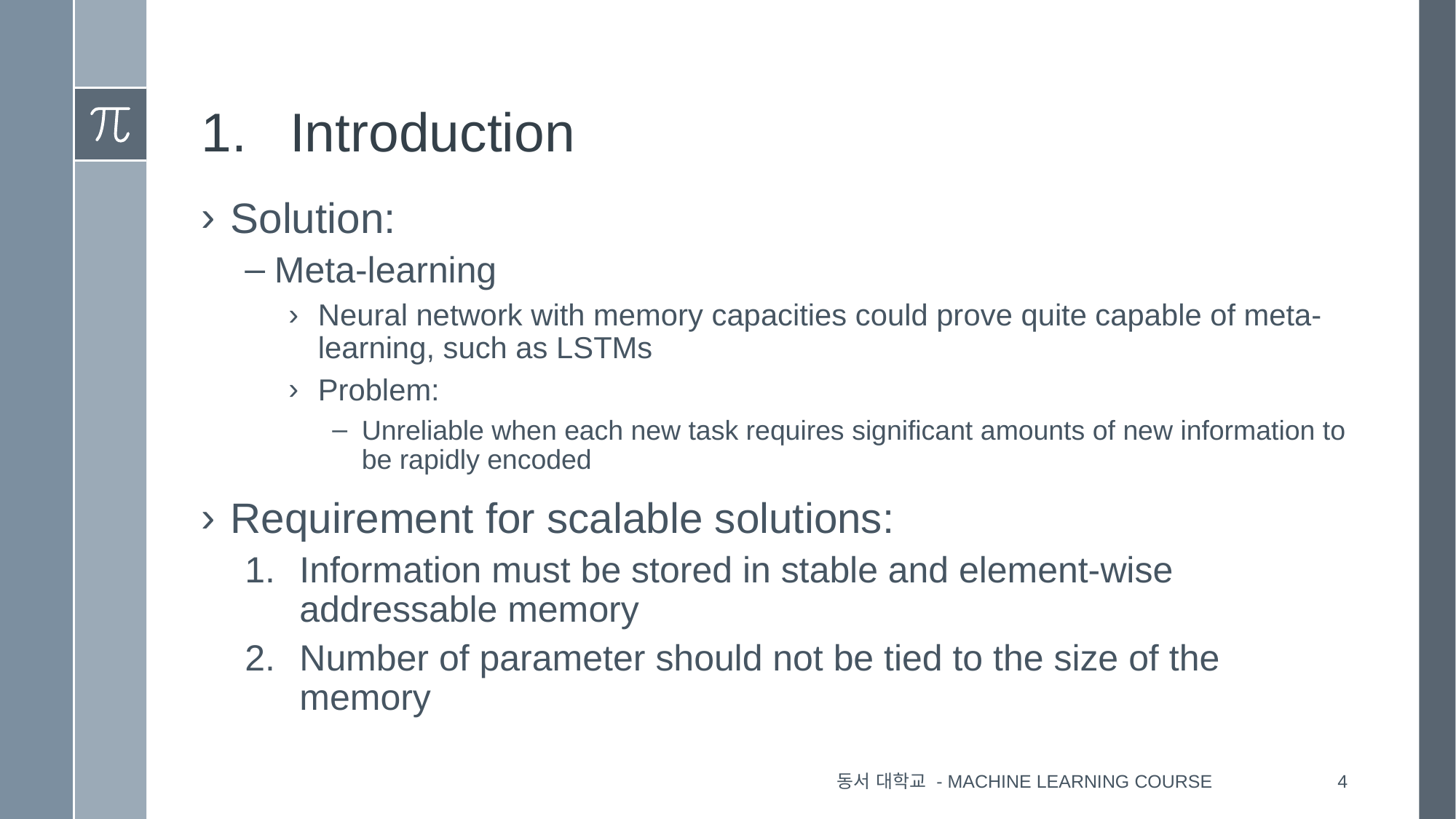

# Introduction
Solution:
Meta-learning
Neural network with memory capacities could prove quite capable of meta-learning, such as LSTMs
Problem:
Unreliable when each new task requires significant amounts of new information to be rapidly encoded
Requirement for scalable solutions:
Information must be stored in stable and element-wise addressable memory
Number of parameter should not be tied to the size of the memory
동서 대학교 - Machine Learning Course
4